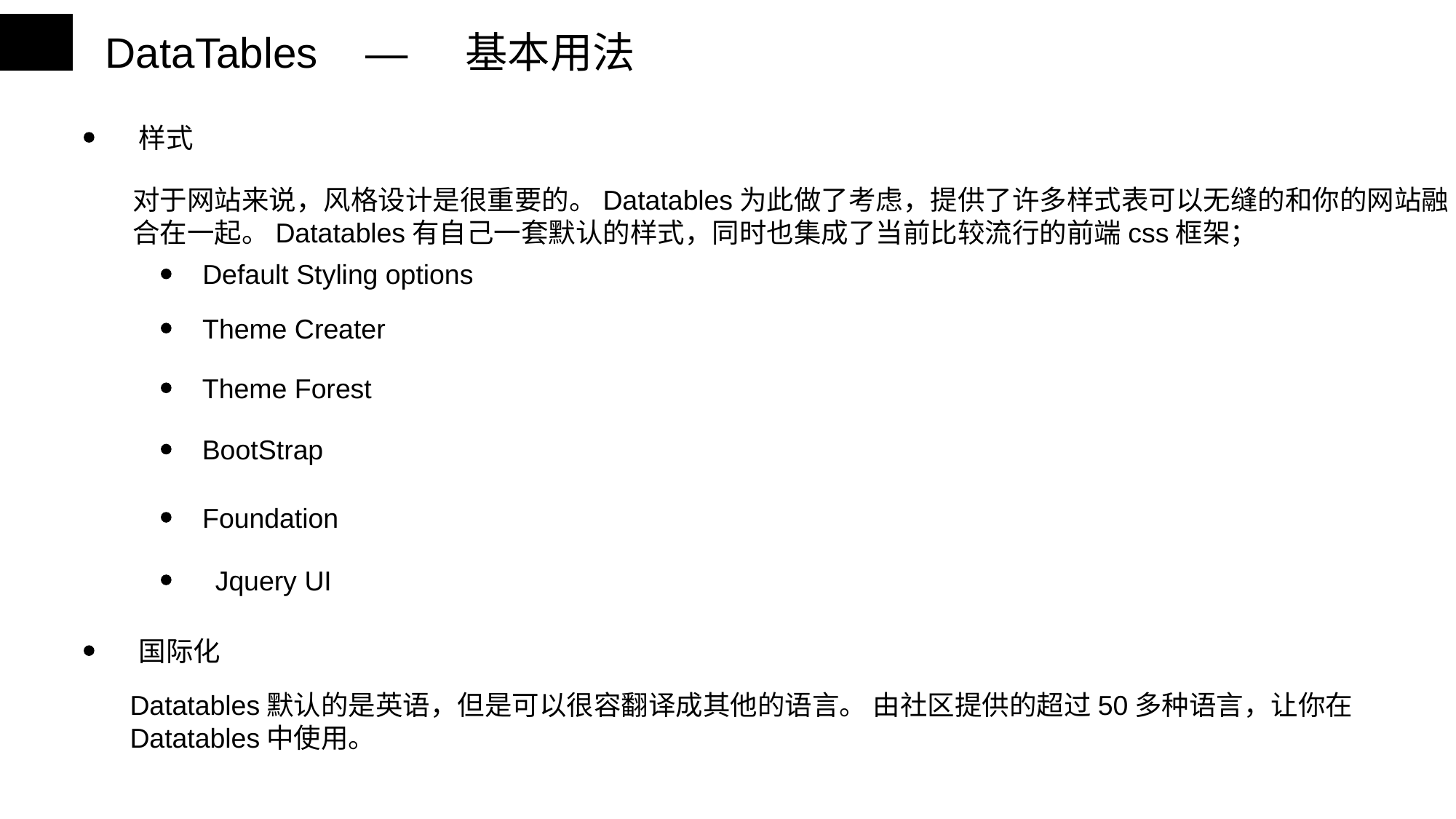

# DataTables    —    基本用法

样式

对于网站来说，风格设计是很重要的。Datatables为此做了考虑，提供了许多样式表可以无缝的和你的网站融
合在一起。Datatables有自己一套默认的样式，同时也集成了当前比较流行的前端css框架；
Default Styling options

Theme Creater

Theme Forest

BootStrap

Foundation

Jquery UI

国际化

汇报人：白春飞
Datatables默认的是英语，但是可以很容翻译成其他的语言。 由社区提供的超过50多种语言，让你在
Datatables中使用。